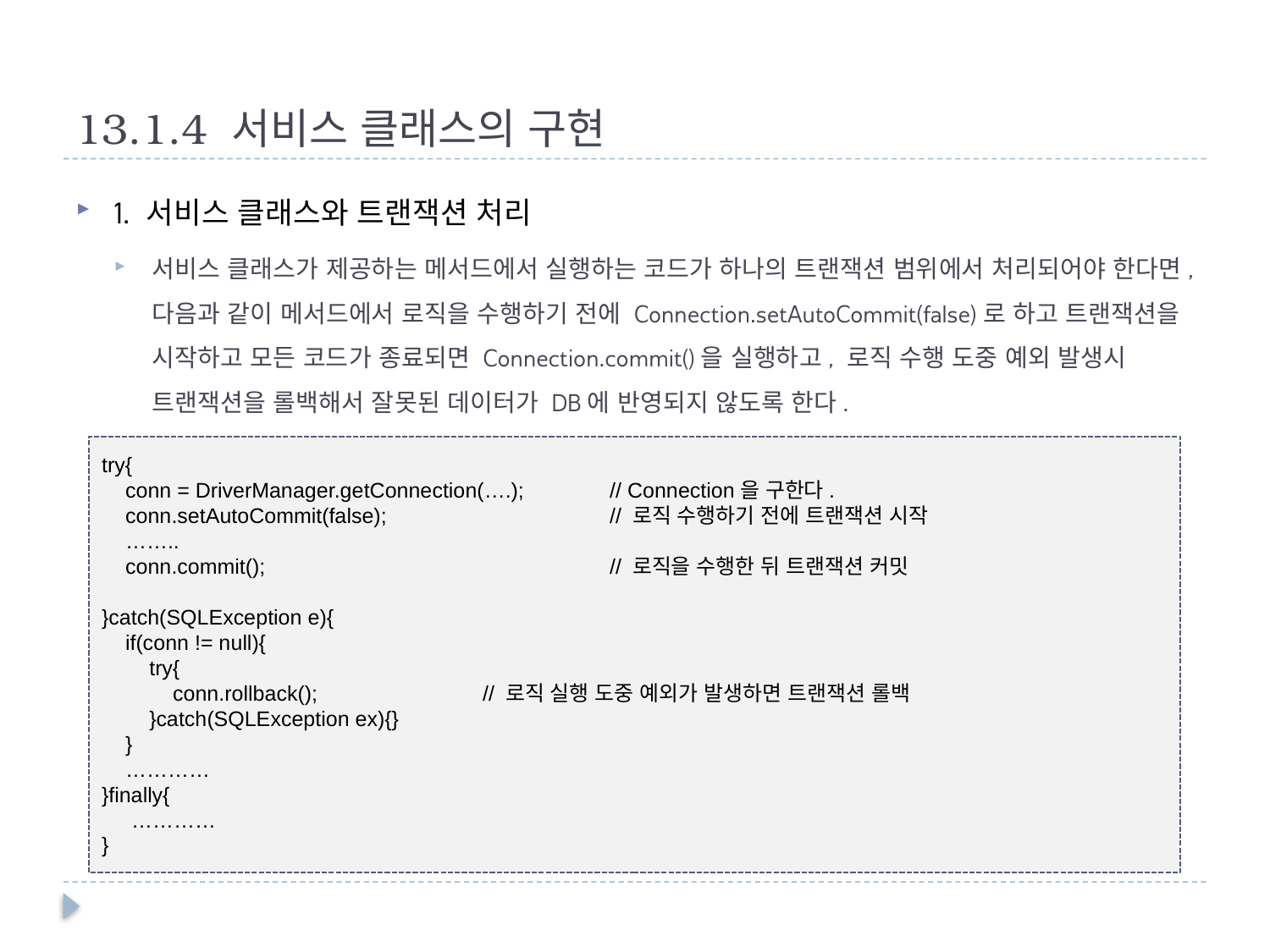

# 13.1.4 서비스 클래스의 구현
1. 서비스 클래스와 트랜잭션 처리
서비스 클래스가 제공하는 메서드에서 실행하는 코드가 하나의 트랜잭션 범위에서 처리되어야 한다면, 다음과 같이 메서드에서 로직을 수행하기 전에 Connection.setAutoCommit(false)로 하고 트랜잭션을 시작하고 모든 코드가 종료되면 Connection.commit()을 실행하고, 로직 수행 도중 예외 발생시 트랜잭션을 롤백해서 잘못된 데이터가 DB에 반영되지 않도록 한다.

try{
    conn = DriverManager.getConnection(….);	// Connection을 구한다.
    conn.setAutoCommit(false);		// 로직 수행하기 전에 트랜잭션 시작
    ……..
    conn.commit();			// 로직을 수행한 뒤 트랜잭션 커밋

}catch(SQLException e){
    if(conn != null){
        try{
            conn.rollback();		// 로직 실행 도중 예외가 발생하면 트랜잭션 롤백
        }catch(SQLException ex){}
    }
    …………
}finally{
     …………
}